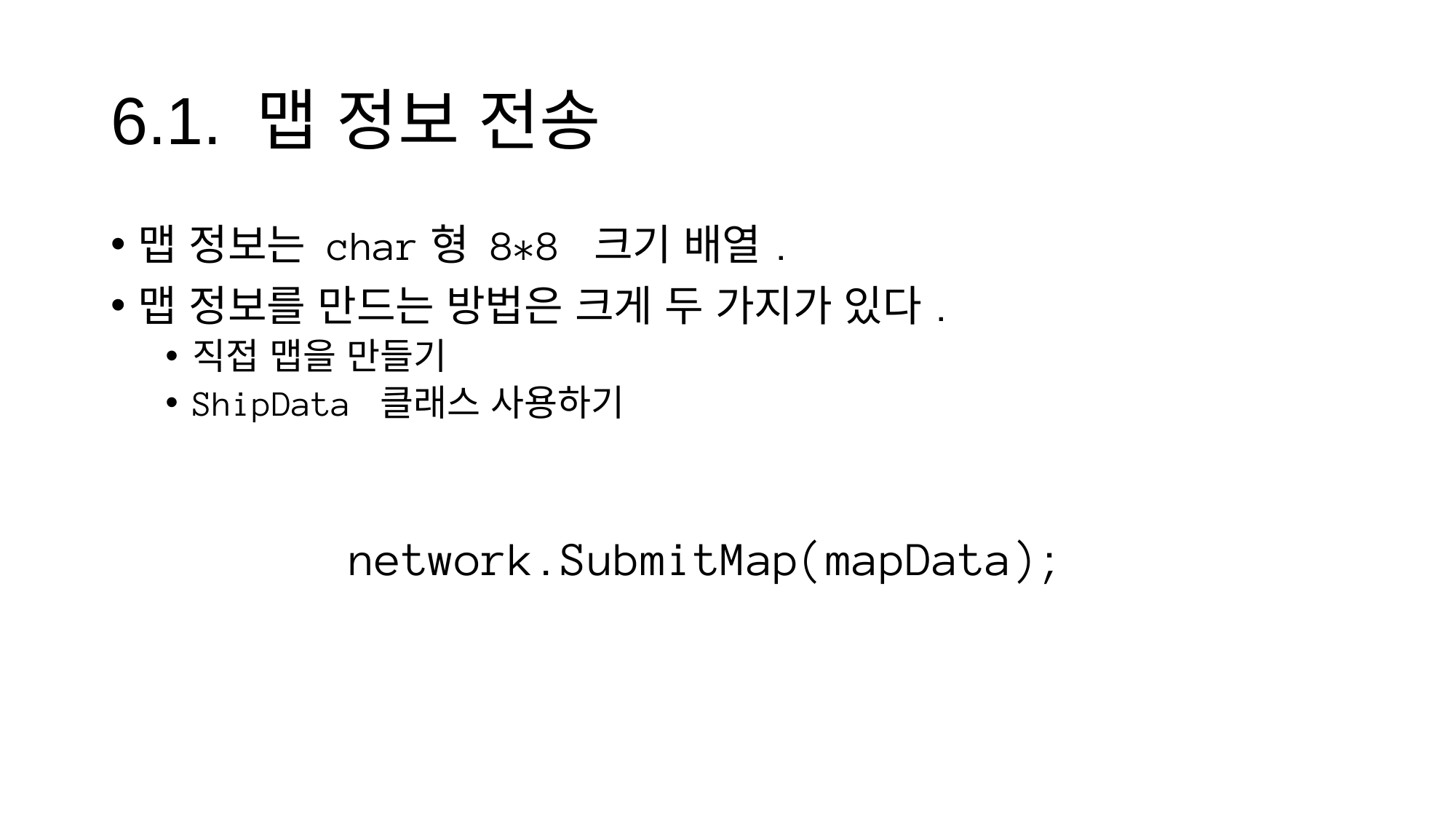

# 6.1. 맵 정보 전송
맵 정보는 char형 8*8 크기 배열.
맵 정보를 만드는 방법은 크게 두 가지가 있다.
직접 맵을 만들기
ShipData 클래스 사용하기
network.SubmitMap(mapData);